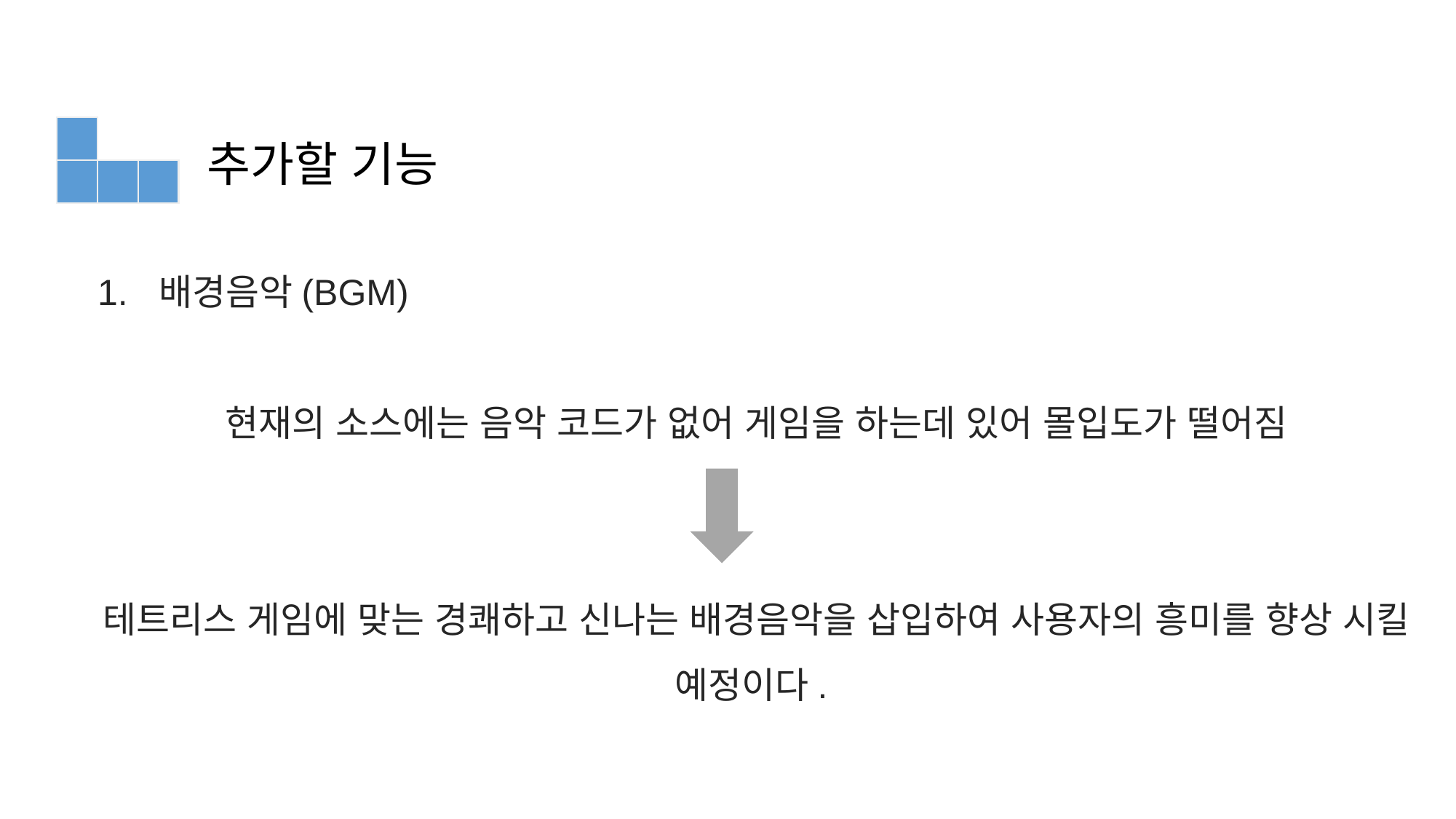

# 추가할 기능
배경음악(BGM)

현재의 소스에는 음악 코드가 없어 게임을 하는데 있어 몰입도가 떨어짐

테트리스 게임에 맞는 경쾌하고 신나는 배경음악을 삽입하여 사용자의 흥미를 향상 시킬 예정이다.